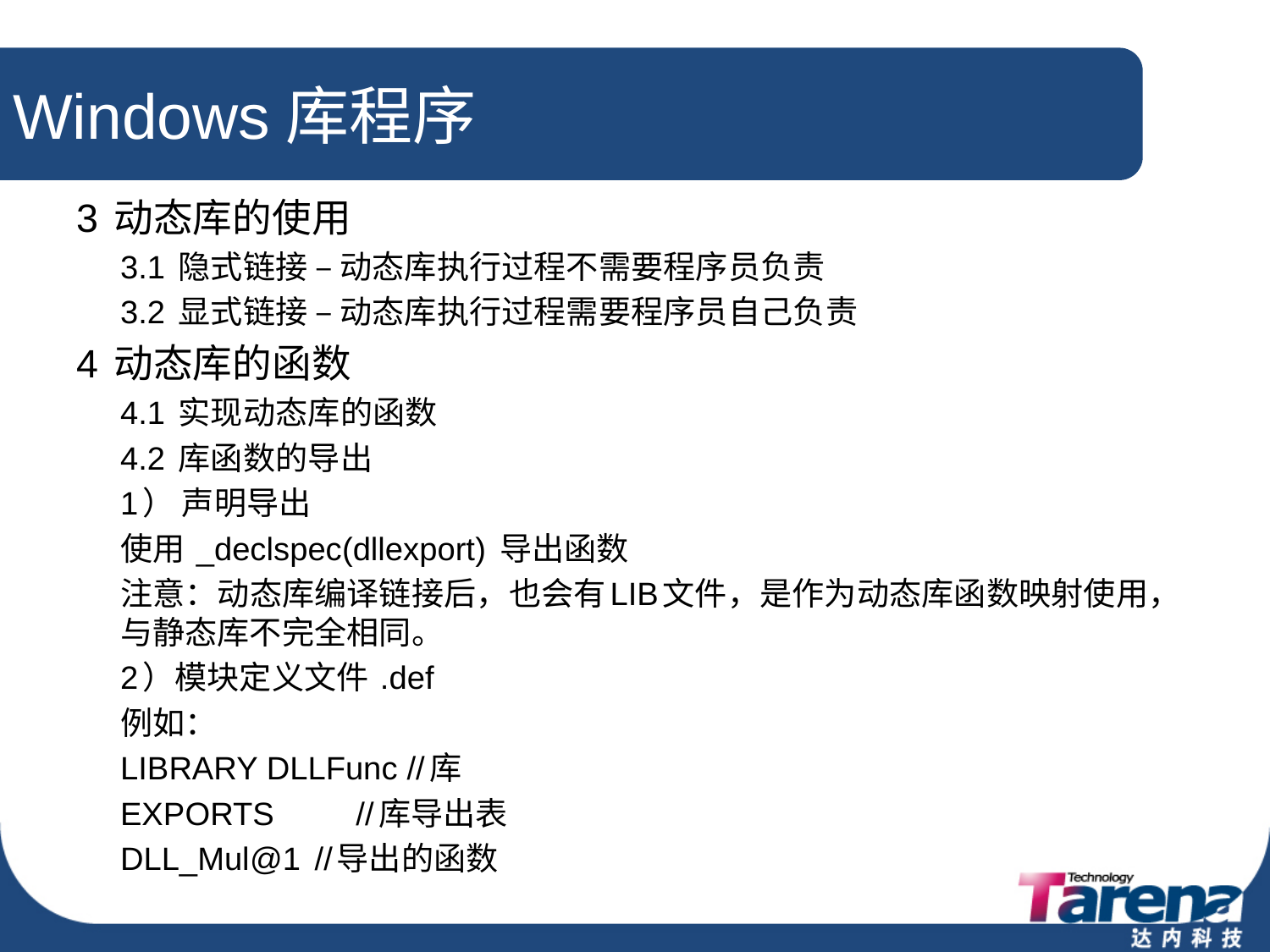

# Windows库程序
3 动态库的使用
	3.1 隐式链接 – 动态库执行过程不需要程序员负责
	3.2 显式链接 – 动态库执行过程需要程序员自己负责
4 动态库的函数
	4.1 实现动态库的函数
	4.2 库函数的导出
	1） 声明导出
	使用 _declspec(dllexport) 导出函数
	注意：动态库编译链接后，也会有LIB文件，是作为动态库函数映射使用，与静态库不完全相同。
	2）模块定义文件 .def
	例如：
		LIBRARY DLLFunc //库
		EXPORTS         //库导出表
		DLL_Mul	@1	//导出的函数